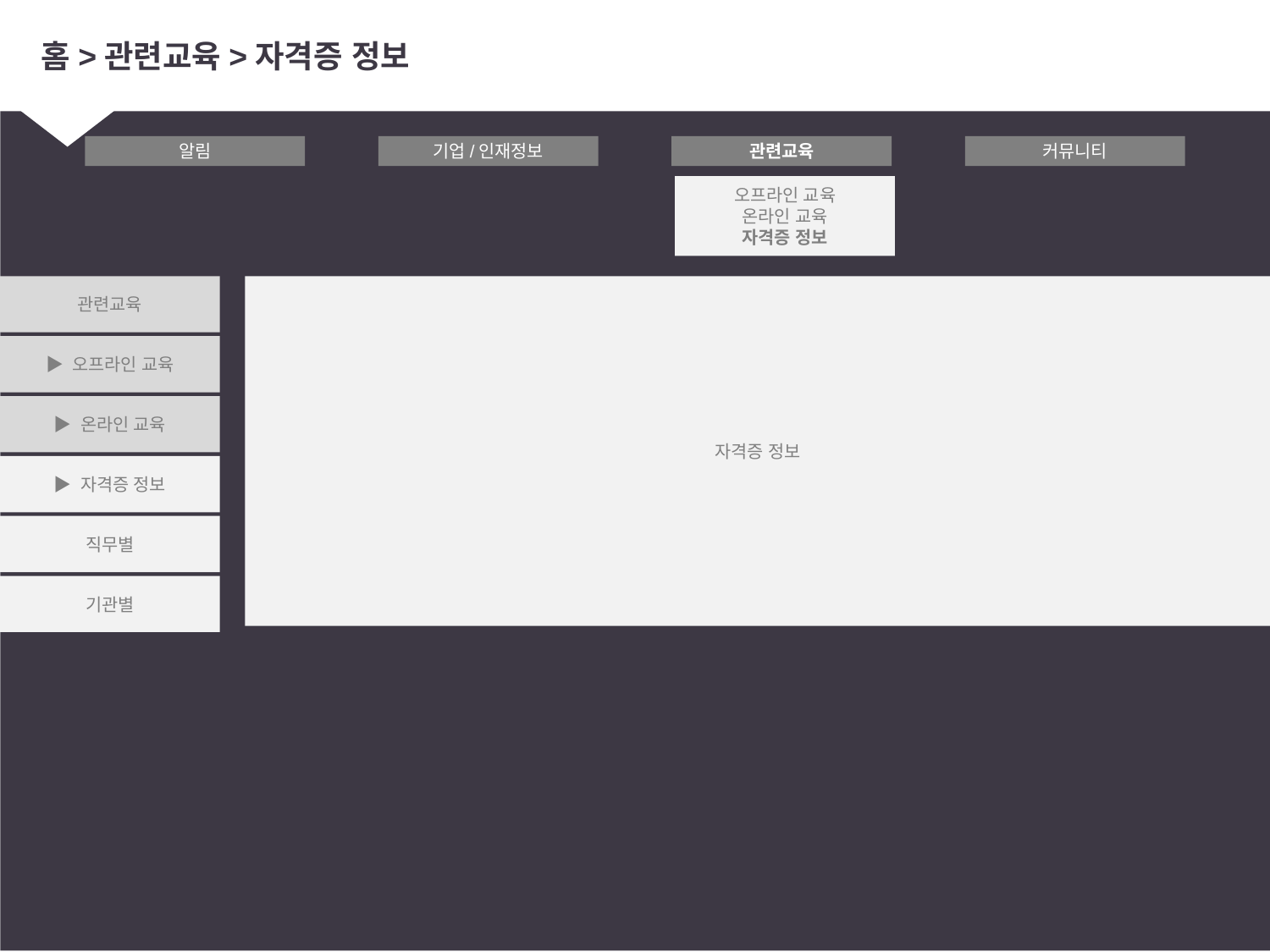

# 홈>관련교육>자격증 정보
알림
기업/인재정보
관련교육
커뮤니티
오프라인 교육
온라인 교육
자격증 정보
관련교육
자격증 정보
▶ 오프라인 교육
▶ 온라인 교육
▶ 자격증 정보
직무별
기관별